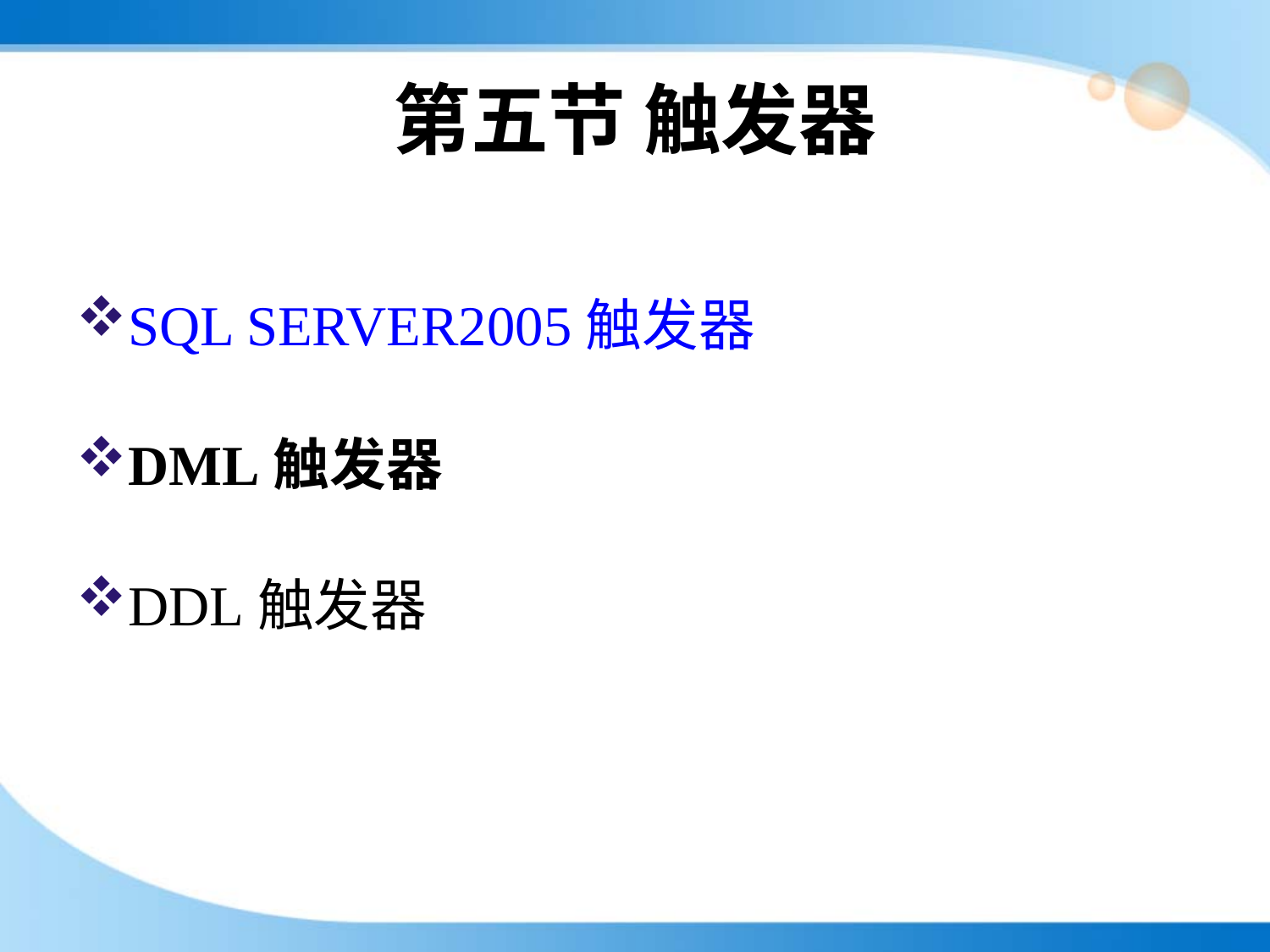

# 第五节 触发器
SQL SERVER2005触发器
DML触发器
DDL触发器